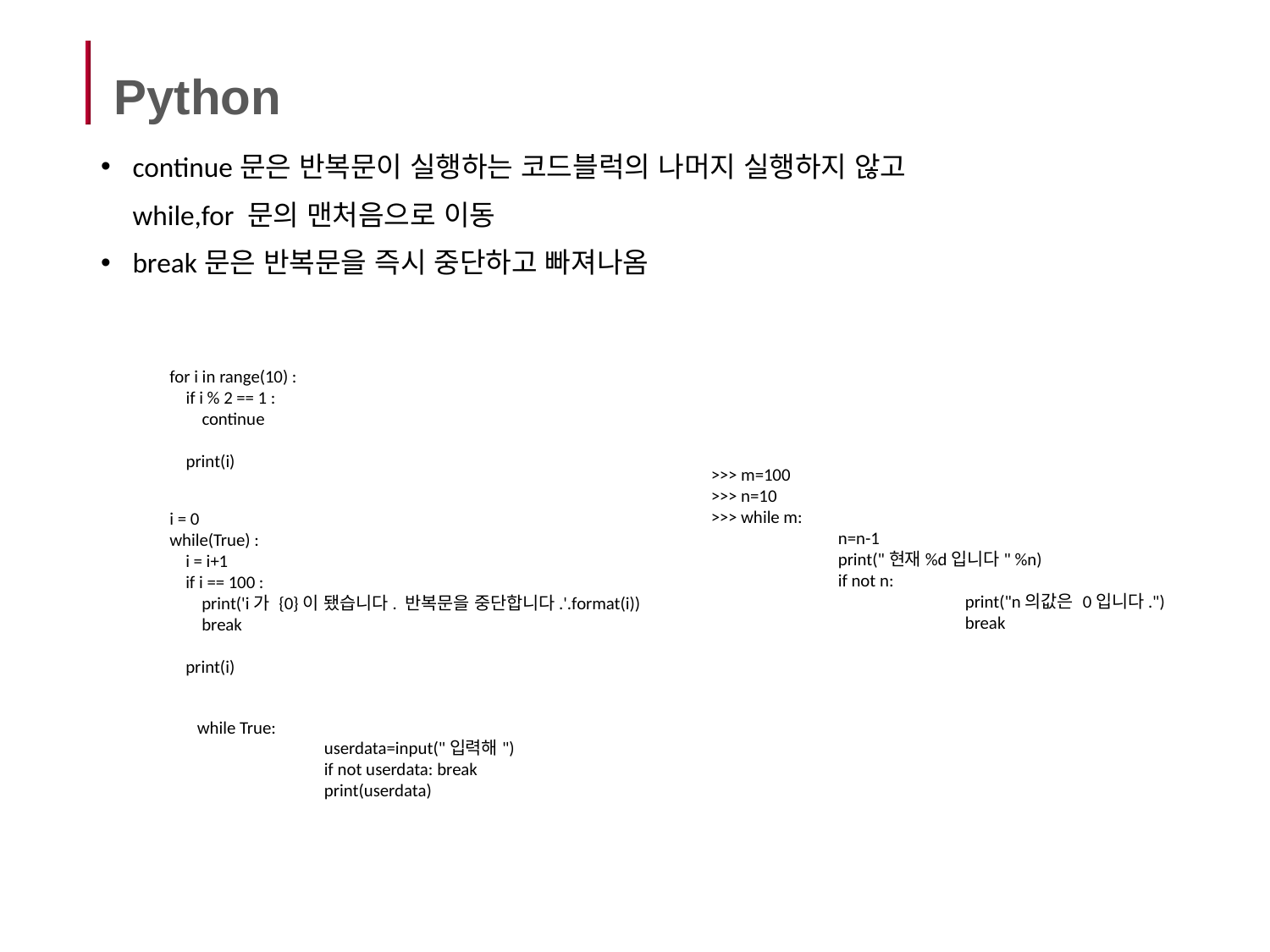

continue문은 반복문이 실행하는 코드블럭의 나머지 실행하지 않고
     while,for 문의 맨처음으로 이동
break문은 반복문을 즉시 중단하고 빠져나옴

for i in range(10) :
    if i % 2 == 1 :
        continue

    print(i)
>>> m=100
>>> n=10
>>> while m:
	n=n-1
	print("현재%d입니다" %n)
	if not n:
		print("n의값은 0입니다.")
		break
i = 0
while(True) :
    i = i+1
    if i == 100 :
        print('i가 {0}이 됐습니다. 반복문을 중단합니다.'.format(i))
        break

    print(i)
while True:
	userdata=input("입력해")
	if not userdata: break
	print(userdata)